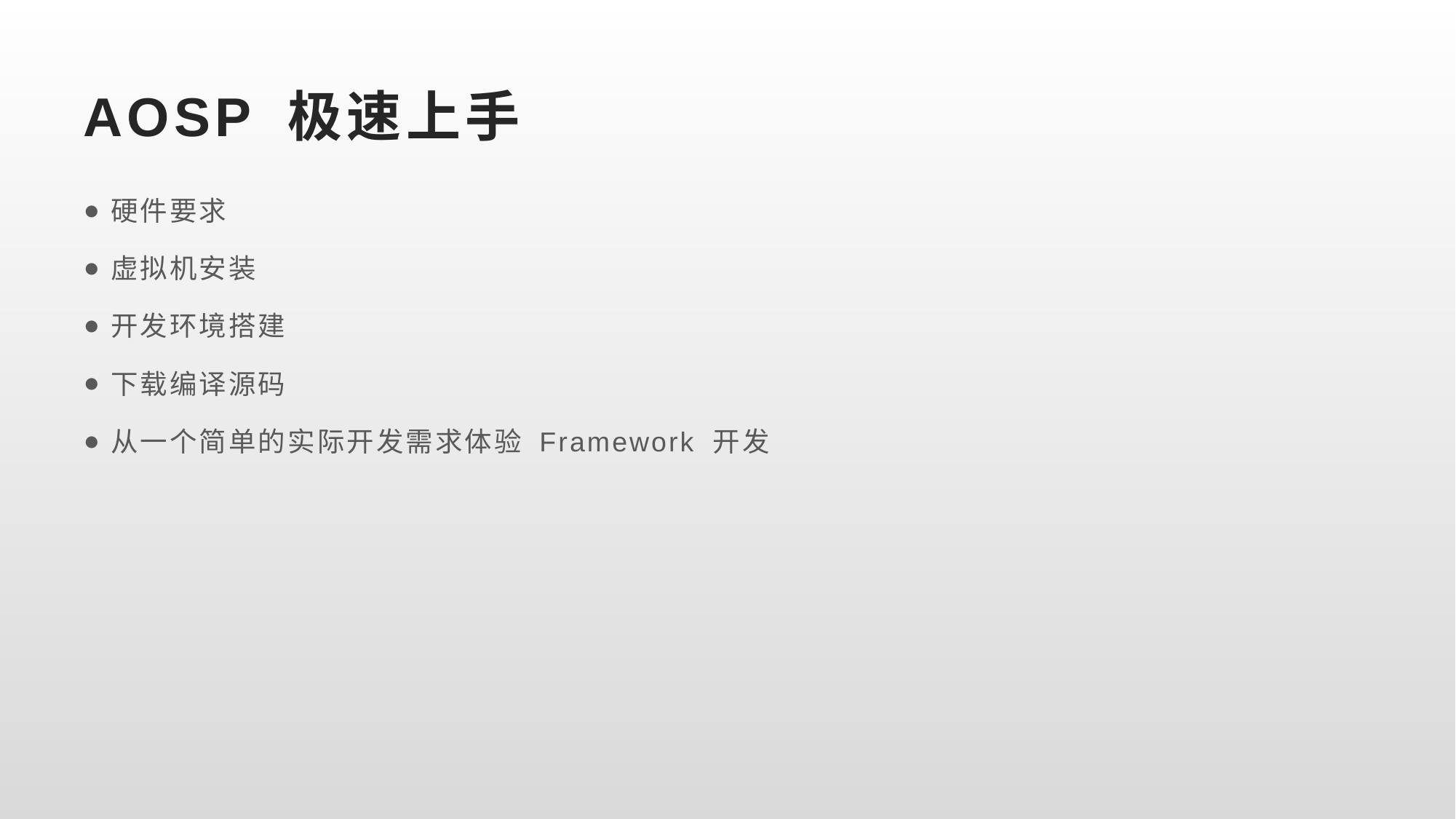

# AOSP 极速上手
硬件要求
虚拟机安装
开发环境搭建
下载编译源码
从一个简单的实际开发需求体验 Framework 开发